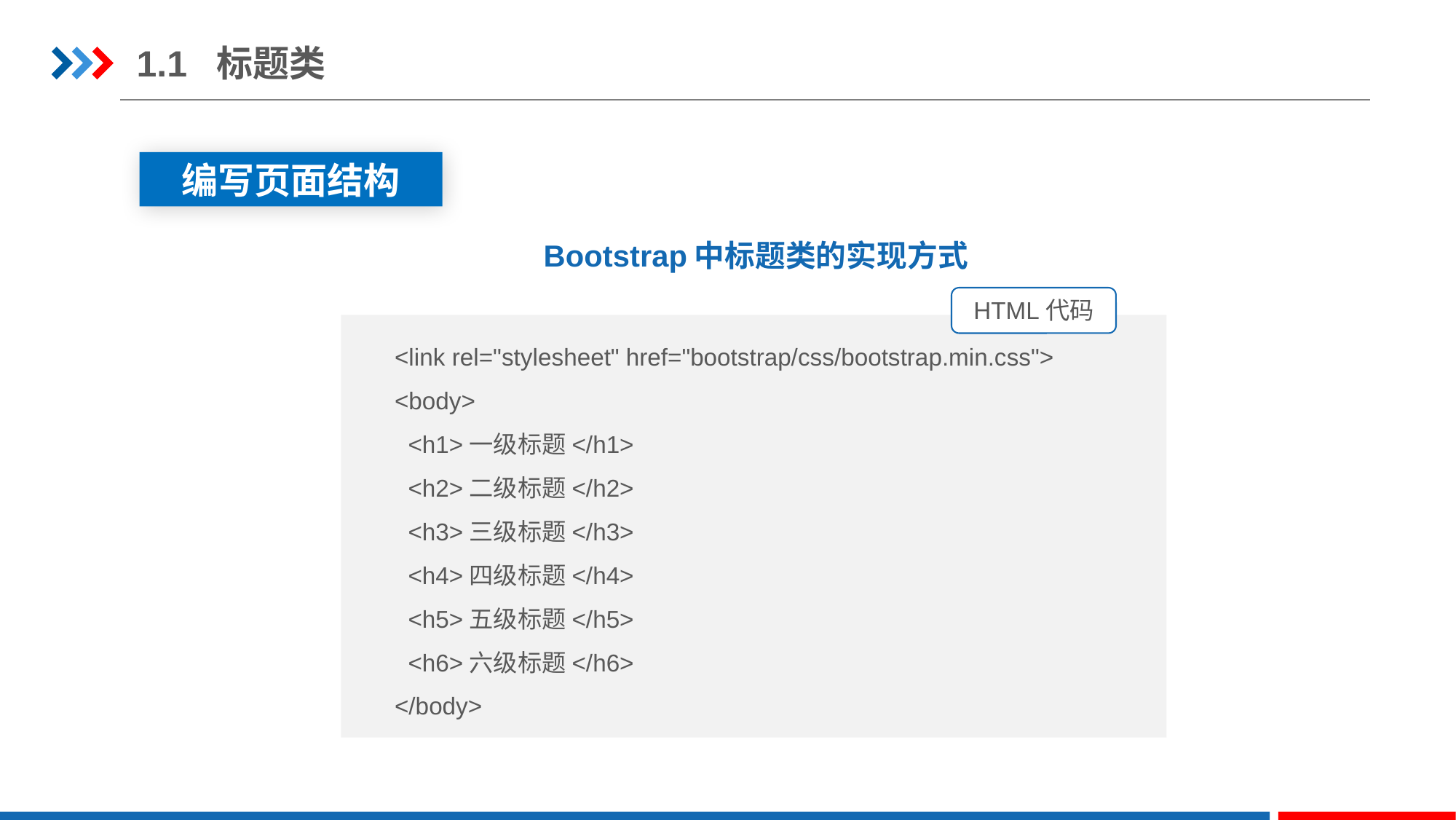

1.1  标题类
编写页面结构
Bootstrap中标题类的实现方式
HTML代码

<link rel="stylesheet" href="bootstrap/css/bootstrap.min.css">
<body>
  <h1>一级标题</h1>
  <h2>二级标题</h2>
  <h3>三级标题</h3>
  <h4>四级标题</h4>
  <h5>五级标题</h5>
  <h6>六级标题</h6>
</body>